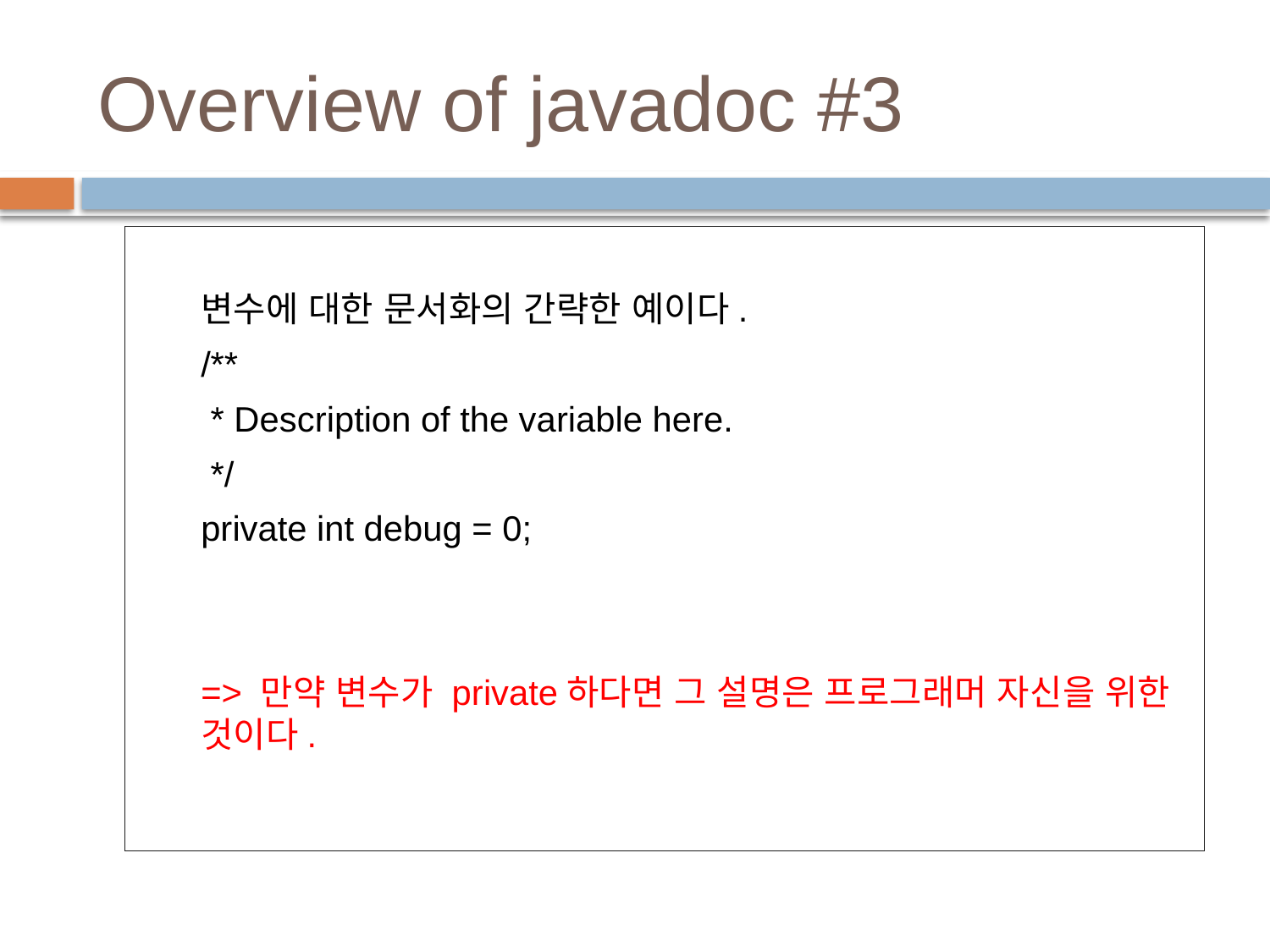

# Overview of javadoc #3

변수에 대한 문서화의 간략한 예이다.
/**
 * Description of the variable here.
 */
private int debug = 0;

=> 만약 변수가 private하다면 그 설명은 프로그래머 자신을 위한 것이다.